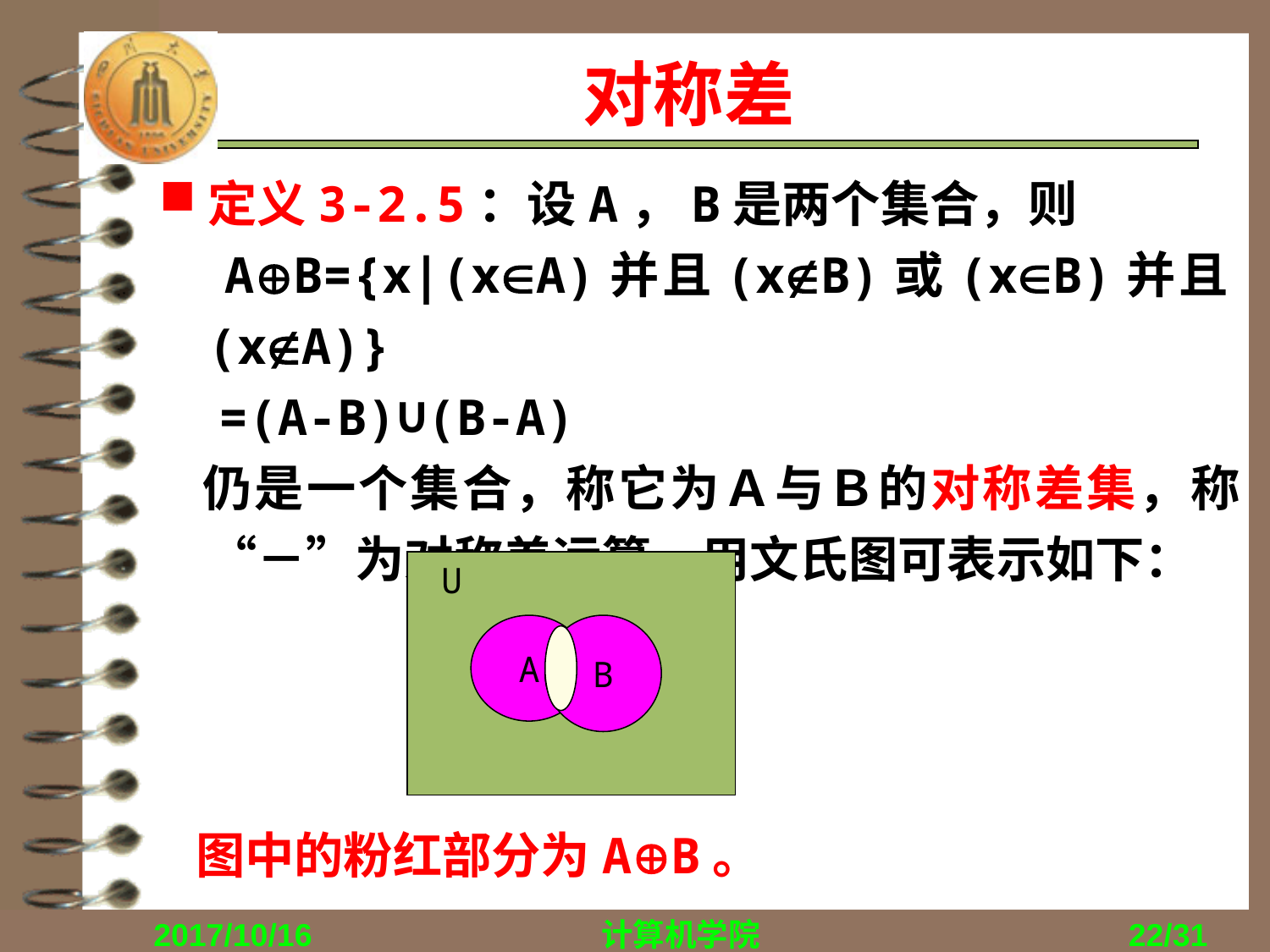

# 对称差
定义3-2.5：设A，B是两个集合，则
  A⊕B={x|(x∈A)并且(x∉B)或(x∈B)并且(x∉A)}
  =(A-B)∪(B-A)
  仍是一个集合，称它为Ａ与Ｂ的对称差集，称“－”为对称差运算。用文氏图可表示如下：

U
A
B

 图中的粉红部分为A⊕B。
2017/10/16
计算机学院
22/31